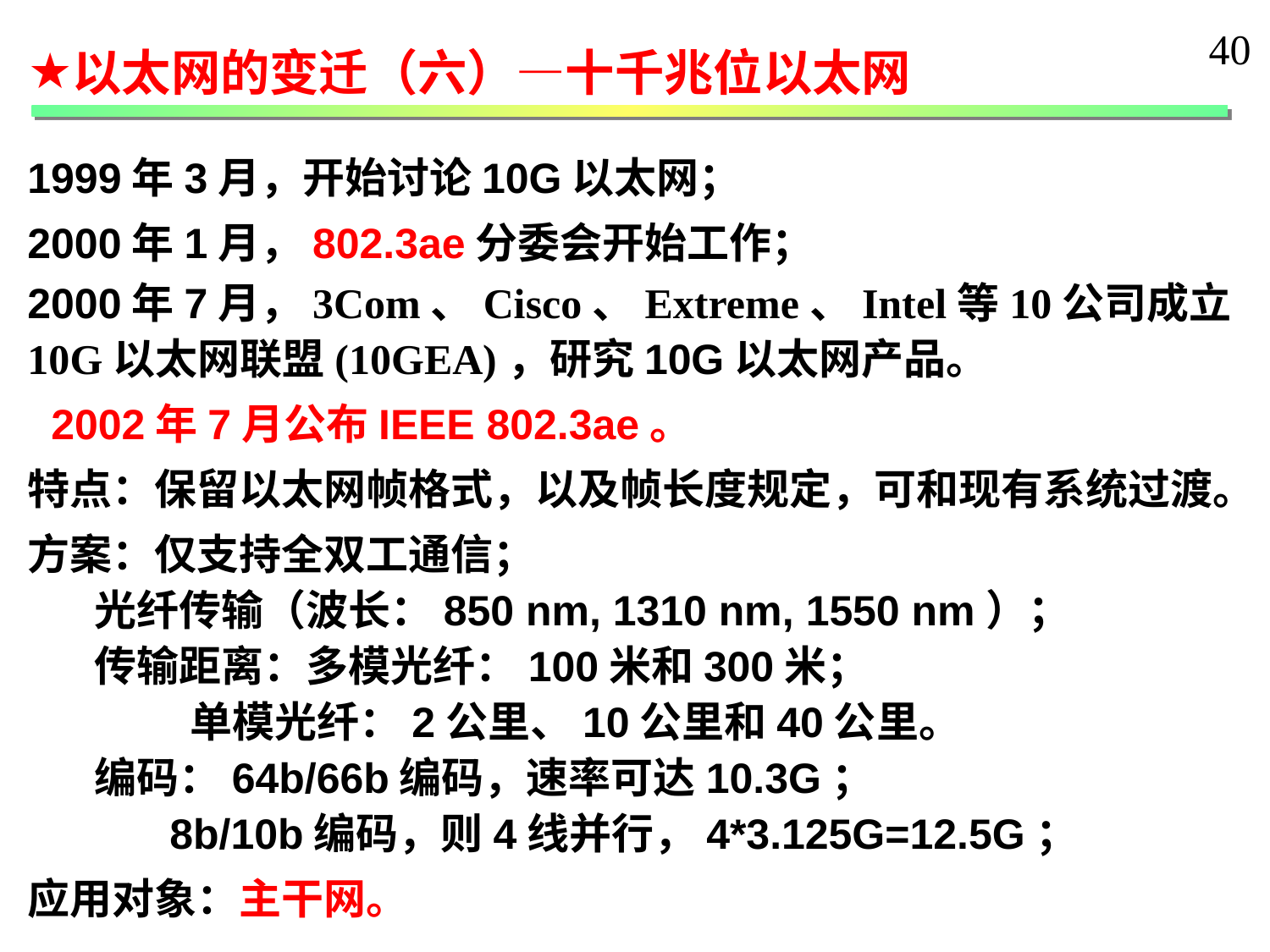

40
以太网的变迁（六）—十千兆位以太网

1999年3月，开始讨论10G以太网；
2000年1月，802.3ae分委会开始工作；
2000年7月，3Com、Cisco、Extreme、Intel等10公司成立10G以太网联盟(10GEA)，研究10G以太网产品。
  2002年7月公布IEEE 802.3ae。
特点：保留以太网帧格式，以及帧长度规定，可和现有系统过渡。
方案：仅支持全双工通信；
      光纤传输（波长：850 nm, 1310 nm, 1550 nm）；
      传输距离：多模光纤：100米和300米；
                单模光纤：2公里、10公里和40公里。
      编码：64b/66b编码，速率可达10.3G；
            8b/10b编码，则4线并行，4*3.125G=12.5G；
应用对象：主干网。